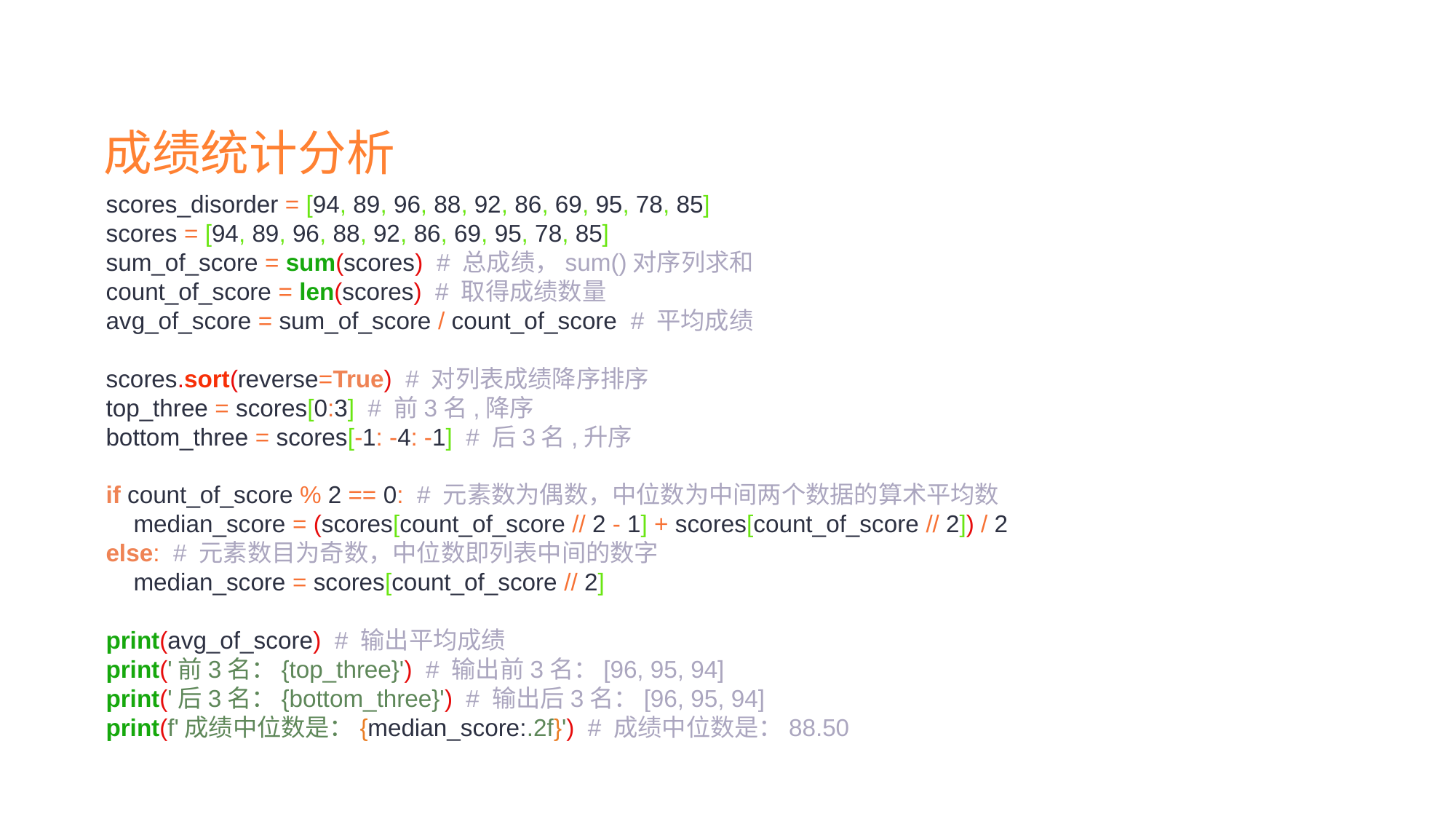

成绩统计分析
scores_disorder = [94, 89, 96, 88, 92, 86, 69, 95, 78, 85]
scores = [94, 89, 96, 88, 92, 86, 69, 95, 78, 85]
sum_of_score = sum(scores)  # 总成绩，sum()对序列求和
count_of_score = len(scores)  # 取得成绩数量
avg_of_score = sum_of_score / count_of_score  # 平均成绩
scores.sort(reverse=True)  # 对列表成绩降序排序
top_three = scores[0:3]  # 前3名,降序
bottom_three = scores[-1: -4: -1]  # 后3名,升序
if count_of_score % 2 == 0:  # 元素数为偶数，中位数为中间两个数据的算术平均数
    median_score = (scores[count_of_score // 2 - 1] + scores[count_of_score // 2]) / 2
else:  # 元素数目为奇数，中位数即列表中间的数字
    median_score = scores[count_of_score // 2]
print(avg_of_score)  # 输出平均成绩
print('前3名：{top_three}')  # 输出前3名：[96, 95, 94]
print('后3名：{bottom_three}')  # 输出后3名：[96, 95, 94]
print(f'成绩中位数是：{median_score:.2f}')  # 成绩中位数是：88.50